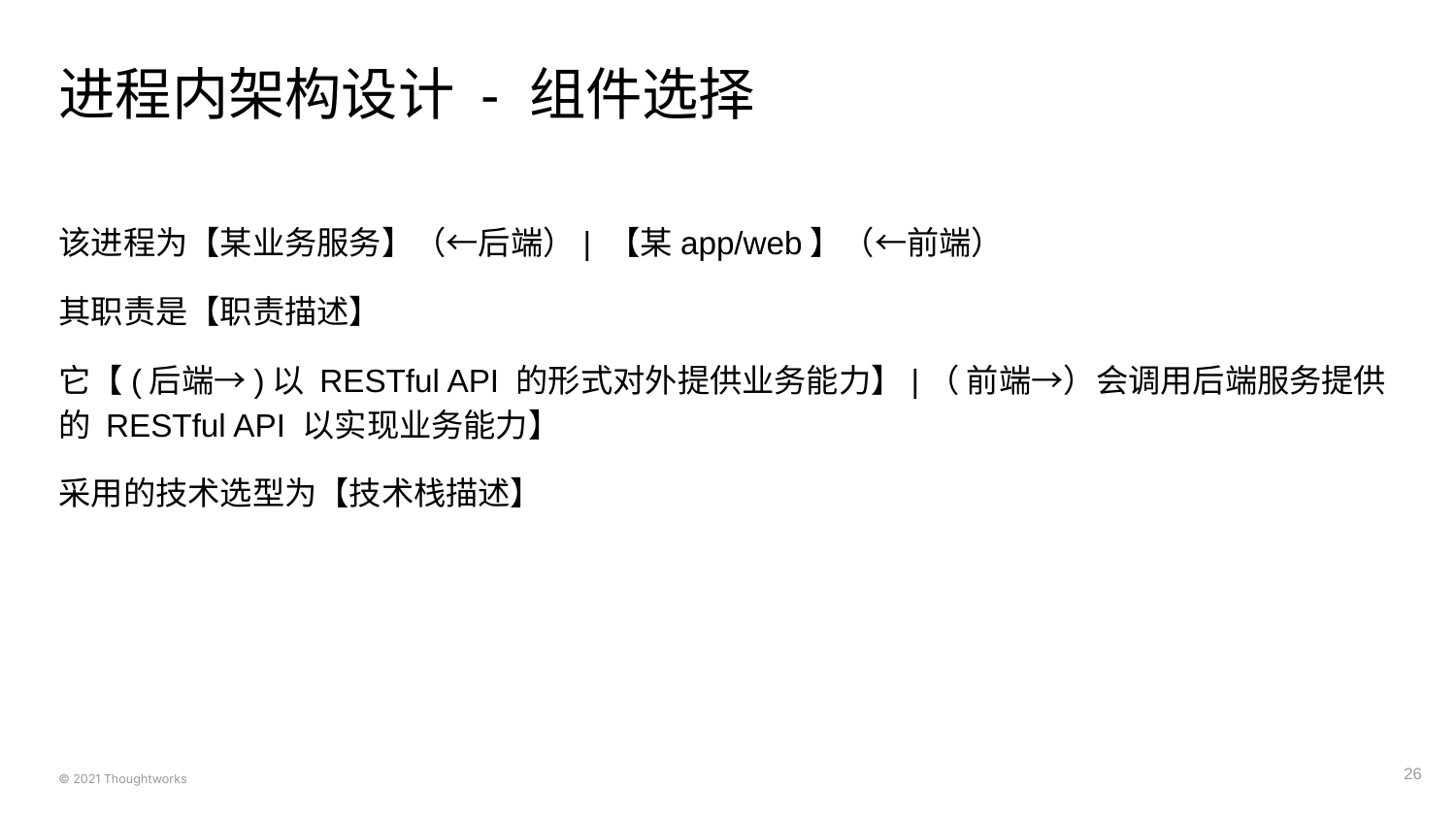

# 进程内架构设计 - 组件选择
该进程为【某业务服务】（←后端）| 【某app/web】（←前端）
其职责是【职责描述】
它【(后端→)以 RESTful API 的形式对外提供业务能力】|（ 前端→）会调用后端服务提供的 RESTful API 以实现业务能力】
采用的技术选型为【技术栈描述】

26